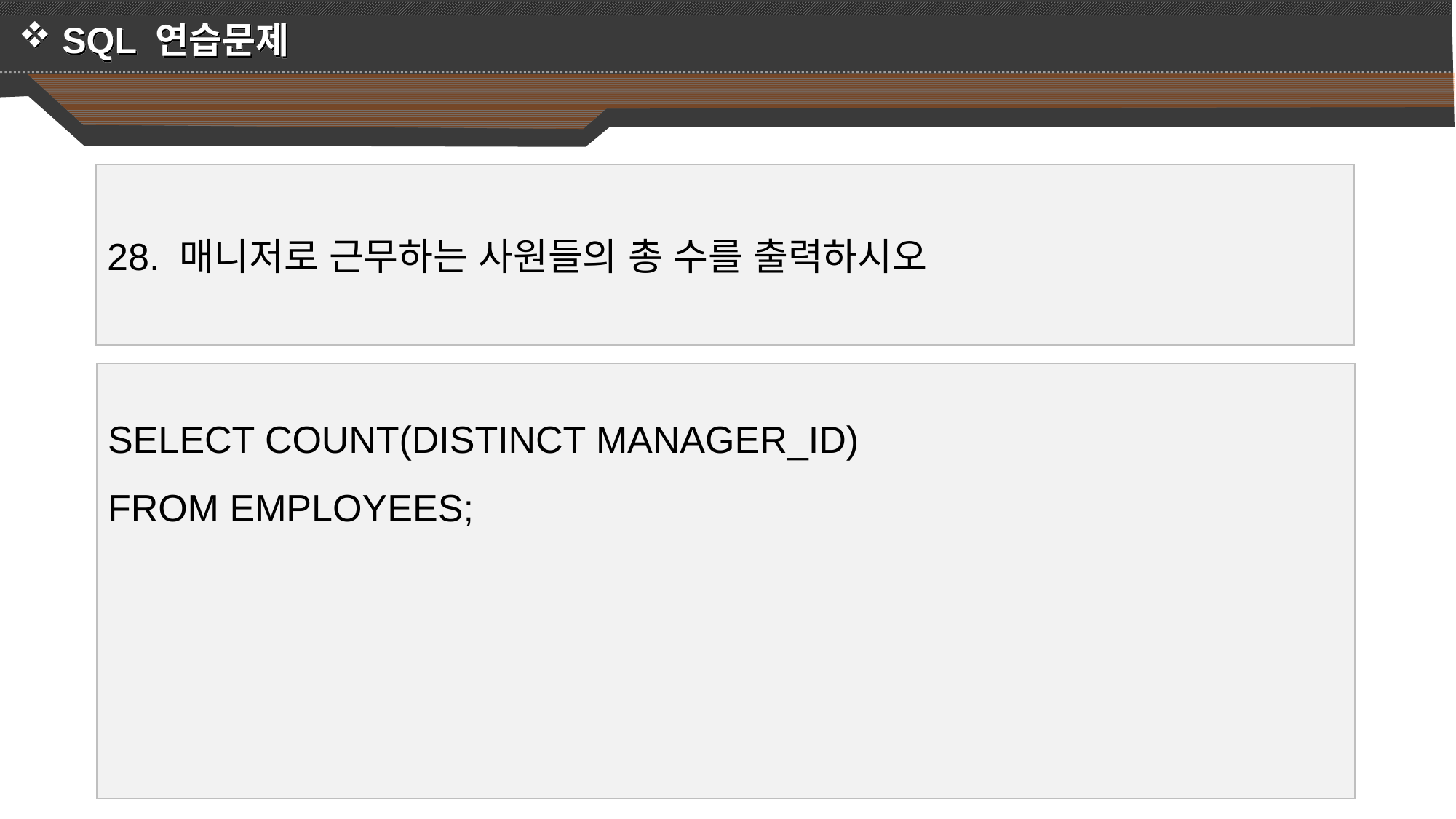

SQL 연습문제

28. 매니저로 근무하는 사원들의 총 수를 출력하시오

SELECT COUNT(DISTINCT MANAGER_ID)
FROM EMPLOYEES;